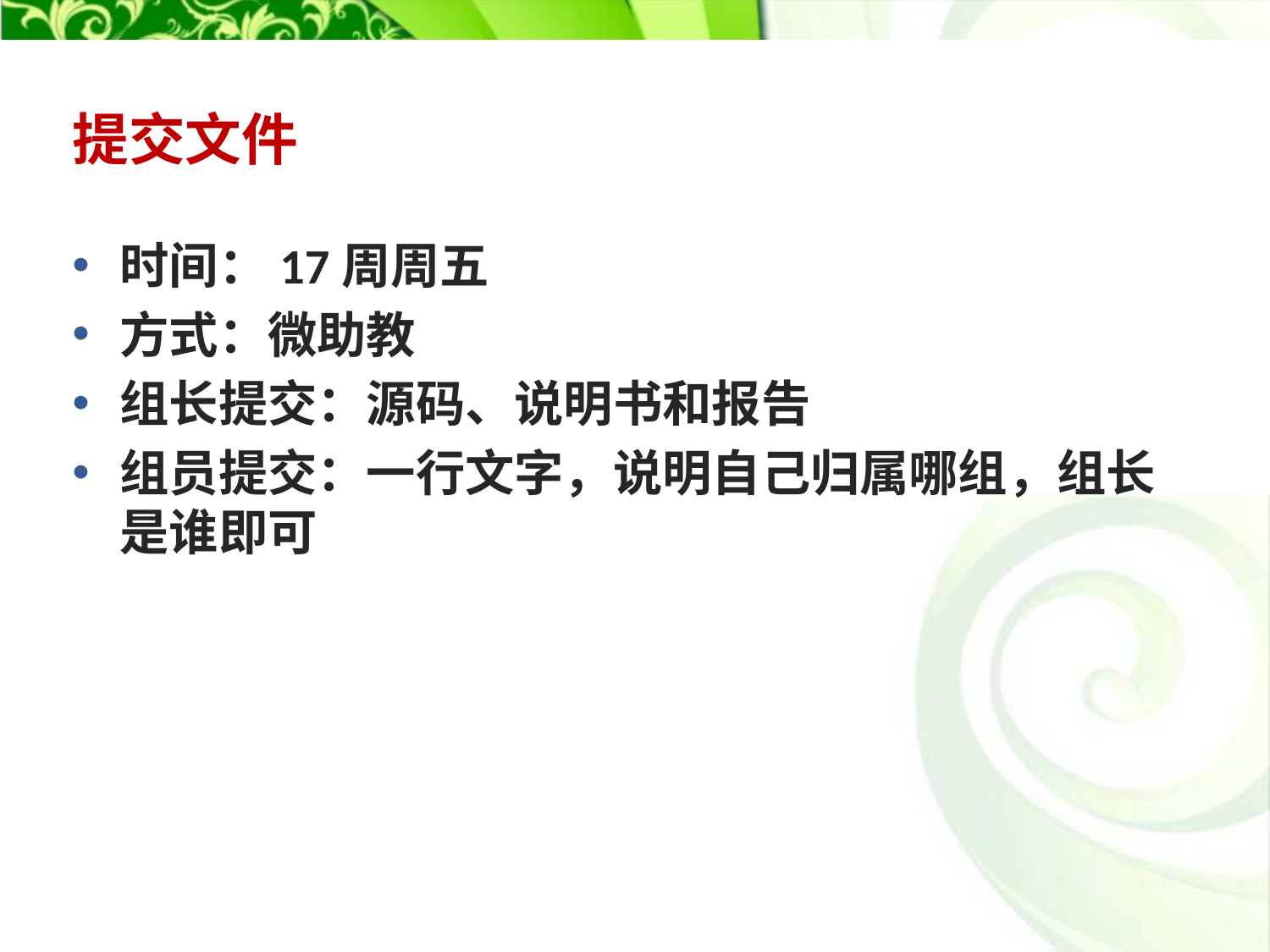

# 提交文件
时间：17周周五
方式：微助教
组长提交：源码、说明书和报告
组员提交：一行文字，说明自己归属哪组，组长是谁即可

6